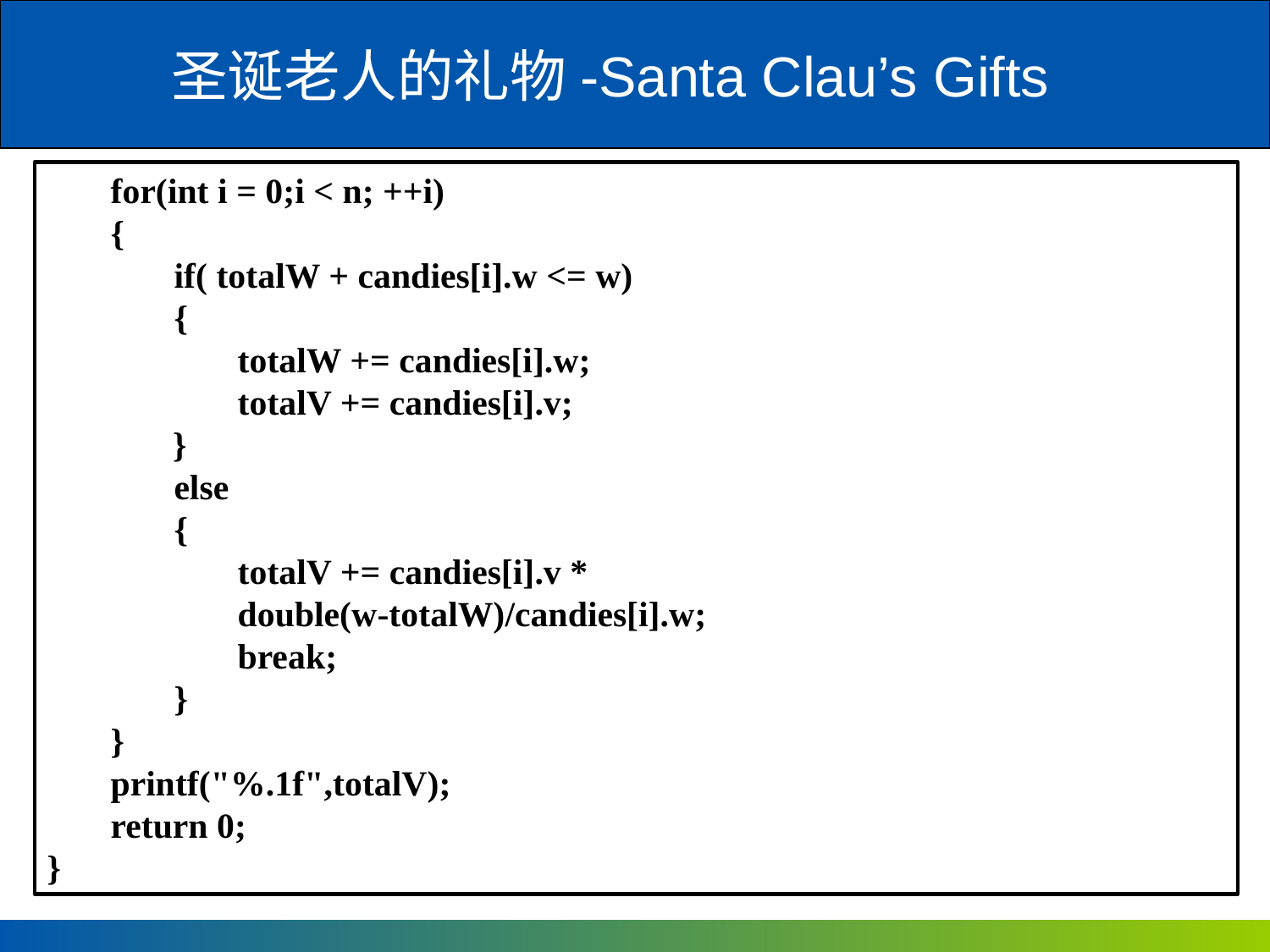

# 圣诞老人的礼物-Santa Clau’s Gifts
for(int i = 0;i < n; ++i)
{
if( totalW + candies[i].w <= w)
{
totalW += candies[i].w;
totalV += candies[i].v;
       }
else
{
totalV += candies[i].v *
double(w-totalW)/candies[i].w;
break;
}
}
printf("%.1f",totalV);
return 0;
}